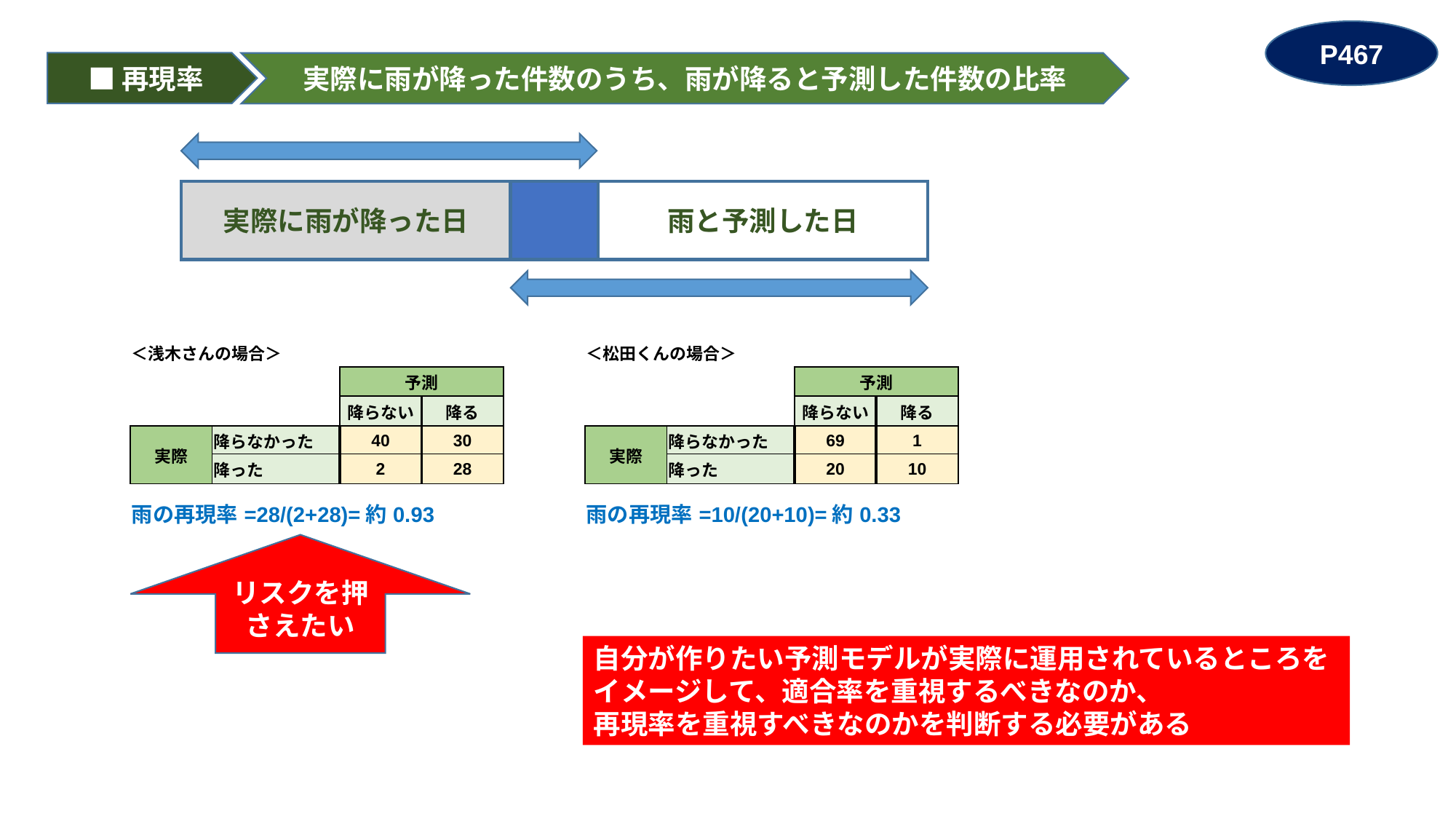

P467
■再現率
実際に雨が降った件数のうち、雨が降ると予測した件数の比率

実際に雨が降った日

雨と予測した日

| ＜浅木さんの場合＞ |  |  |  |  | ＜松田くんの場合＞ |  |  |  |
| --- | --- | --- | --- | --- | --- | --- | --- | --- |
|  |  | 予測 |  |  |  |  | 予測 |  |
|  |  | 降らない | 降る |  |  |  | 降らない | 降る |
| 実際 | 降らなかった | 40 | 30 |  | 実際 | 降らなかった | 69 | 1 |
|  | 降った | 2 | 28 |  |  | 降った | 20 | 10 |
| 雨の再現率=28/(2+28)=約0.93 |  |  |  |  | 雨の再現率=10/(20+10)=約0.33 |  |  |  |
|  |  |  |  |  |  |  |  |  |
リスクを押さえたい
自分が作りたい予測モデルが実際に運用されているところを
イメージして、適合率を重視するべきなのか、
再現率を重視すべきなのかを判断する必要がある